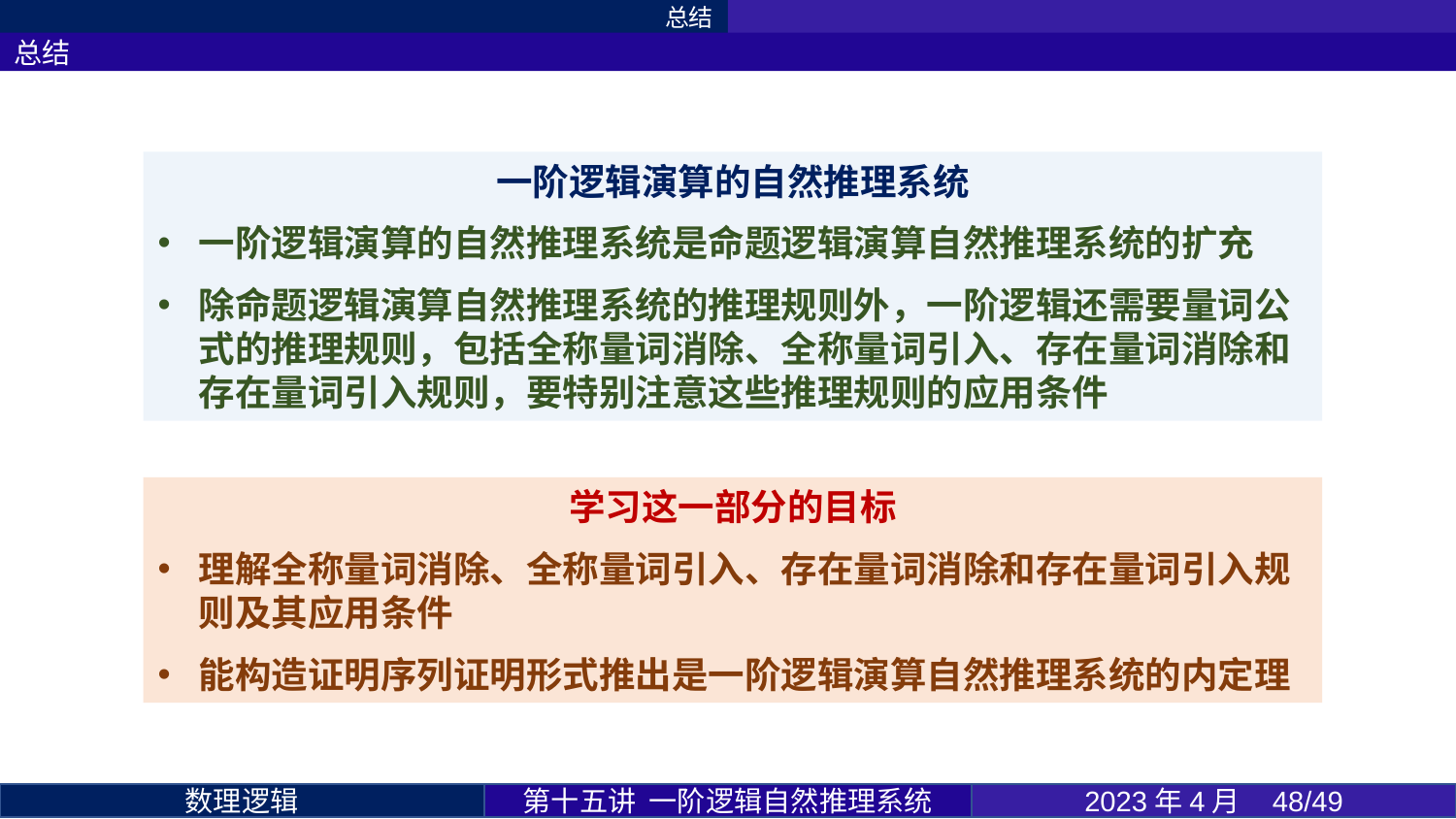

总结
总结
一阶逻辑演算的自然推理系统
一阶逻辑演算的自然推理系统是命题逻辑演算自然推理系统的扩充
除命题逻辑演算自然推理系统的推理规则外，一阶逻辑还需要量词公式的推理规则，包括全称量词消除、全称量词引入、存在量词消除和存在量词引入规则，要特别注意这些推理规则的应用条件
学习这一部分的目标
理解全称量词消除、全称量词引入、存在量词消除和存在量词引入规则及其应用条件
能构造证明序列证明形式推出是一阶逻辑演算自然推理系统的内定理
第十五讲  一阶逻辑自然推理系统
2023年4月    48/49
数理逻辑